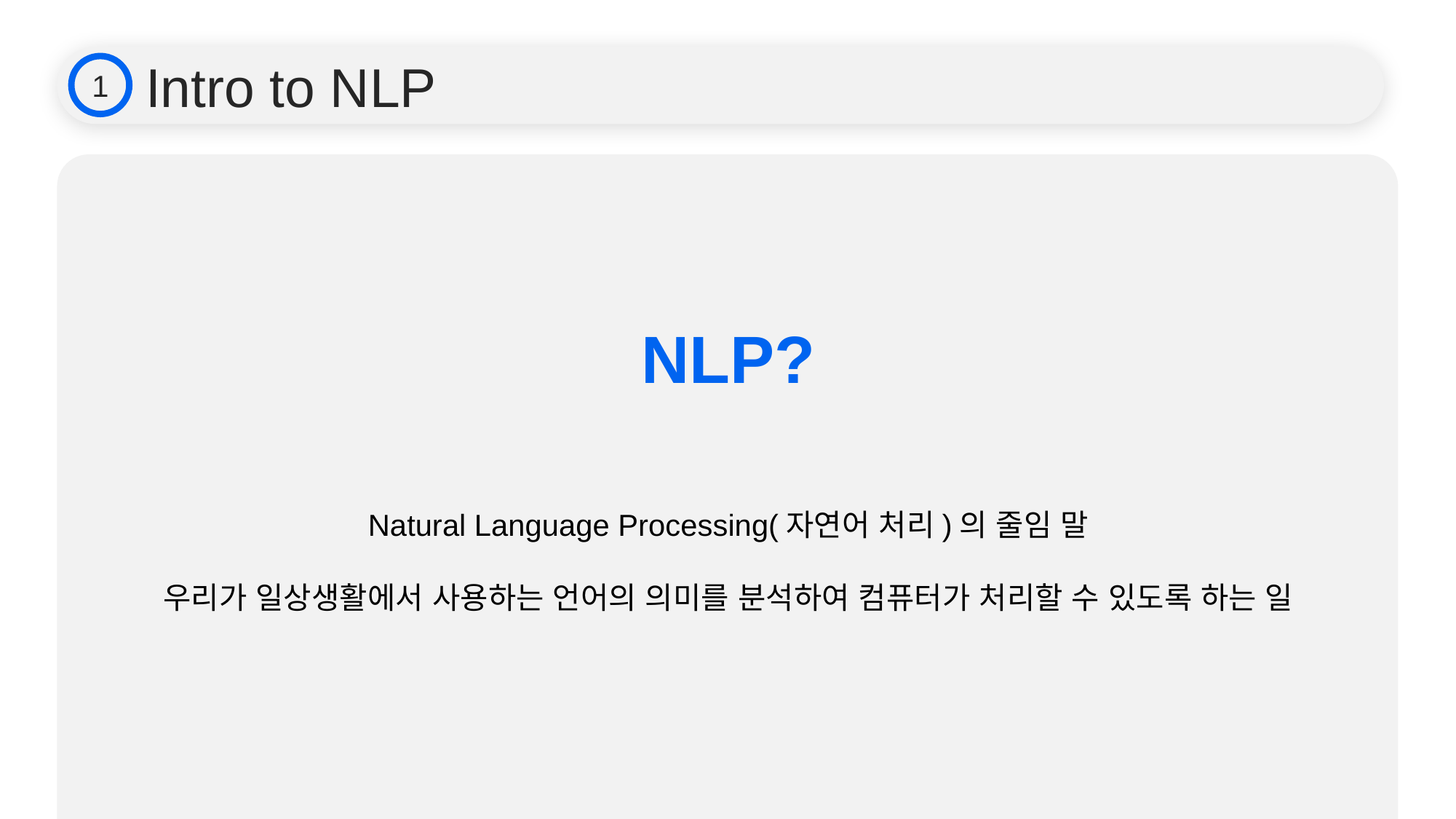

Intro to NLP
1

NLP?

Natural Language Processing(자연어 처리)의 줄임 말
우리가 일상생활에서 사용하는 언어의 의미를 분석하여 컴퓨터가 처리할 수 있도록 하는 일